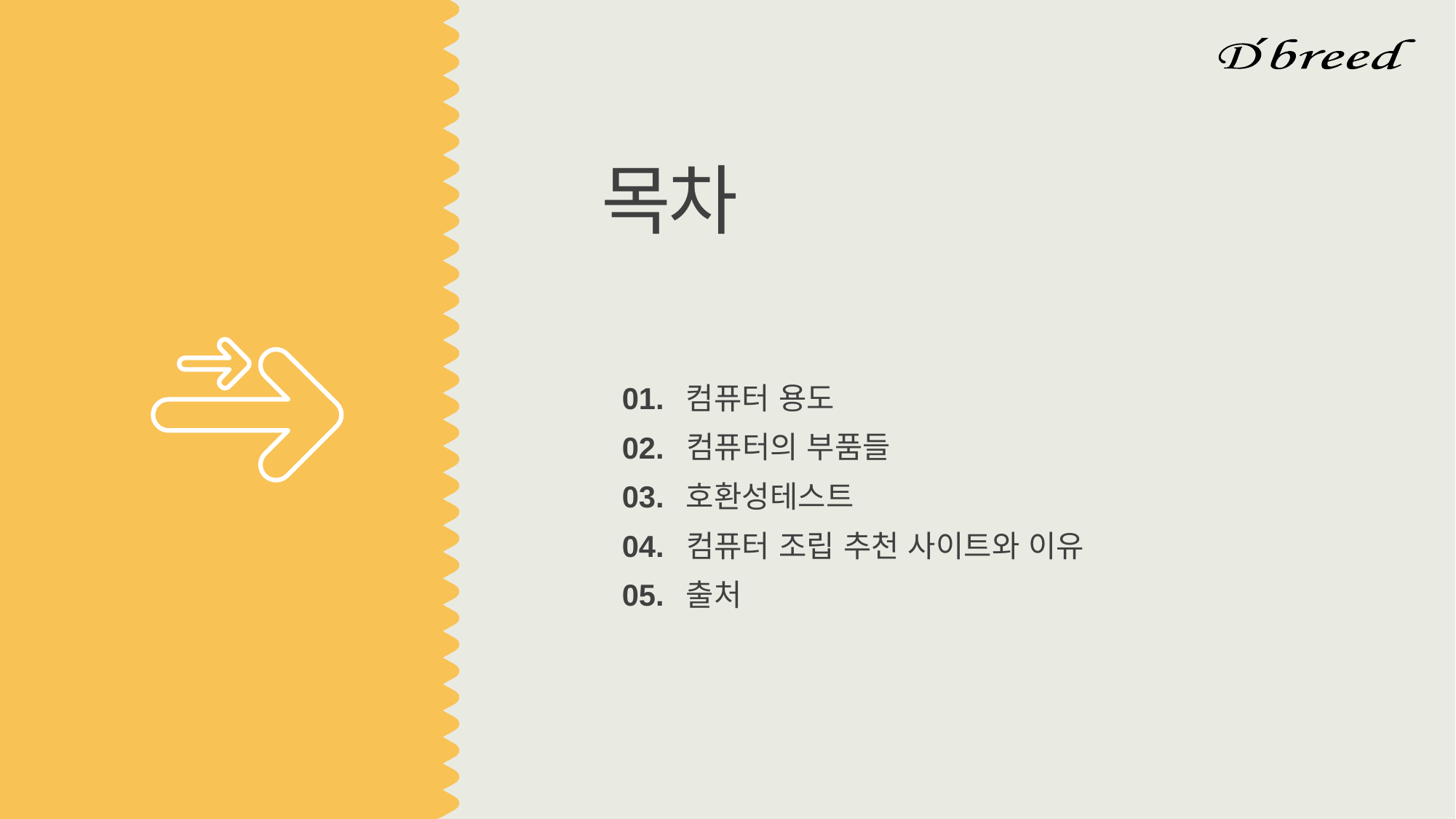

목차

01.
컴퓨터 용도
컴퓨터의 부품들
02.
03.
호환성테스트
04.
컴퓨터 조립 추천 사이트와 이유
05.
출처